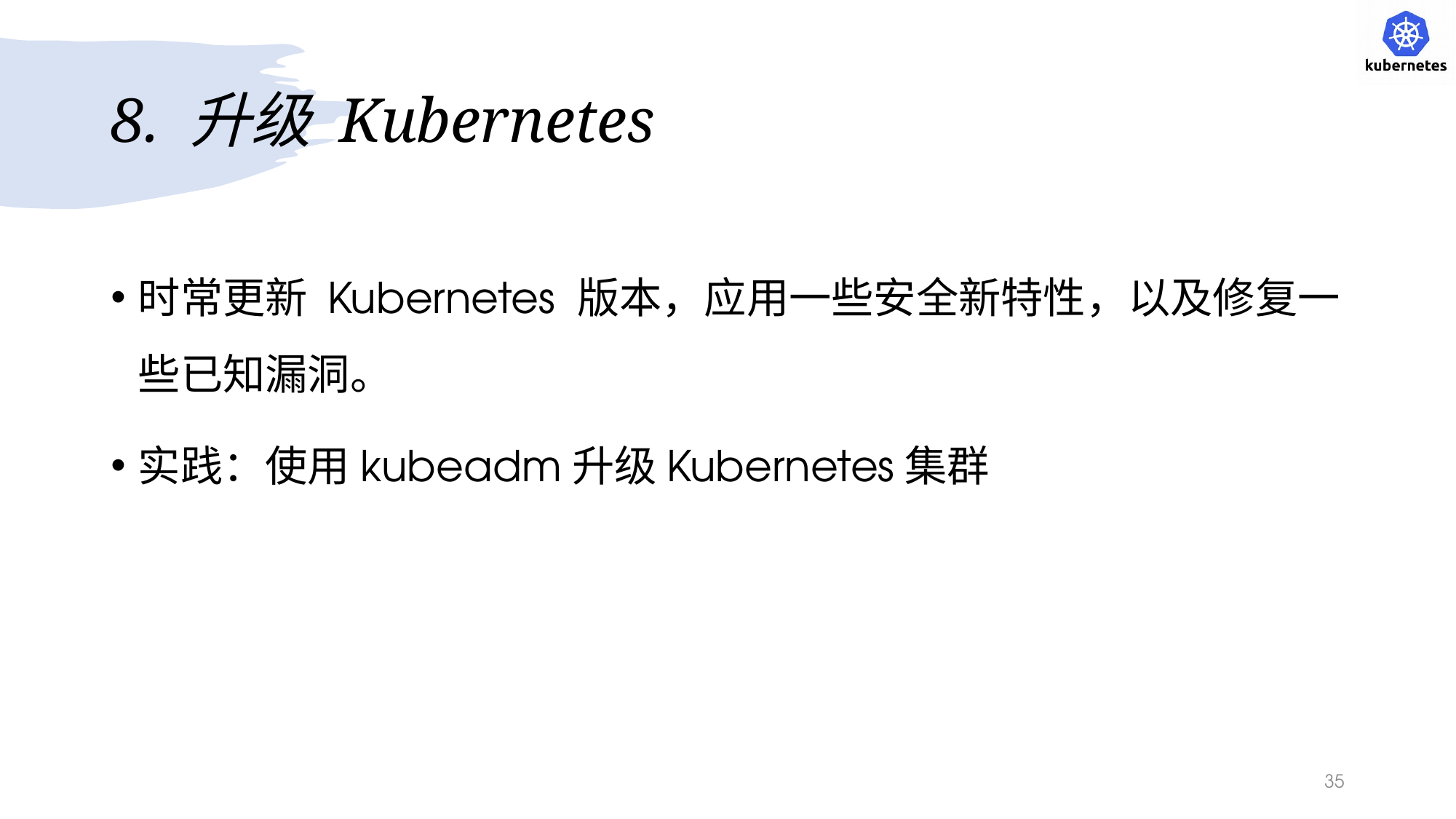

# 8. 升级 Kubernetes
时常更新 Kubernetes 版本，应用一些安全新特性，以及修复一些已知漏洞。
实践：使用kubeadm升级Kubernetes集群
35